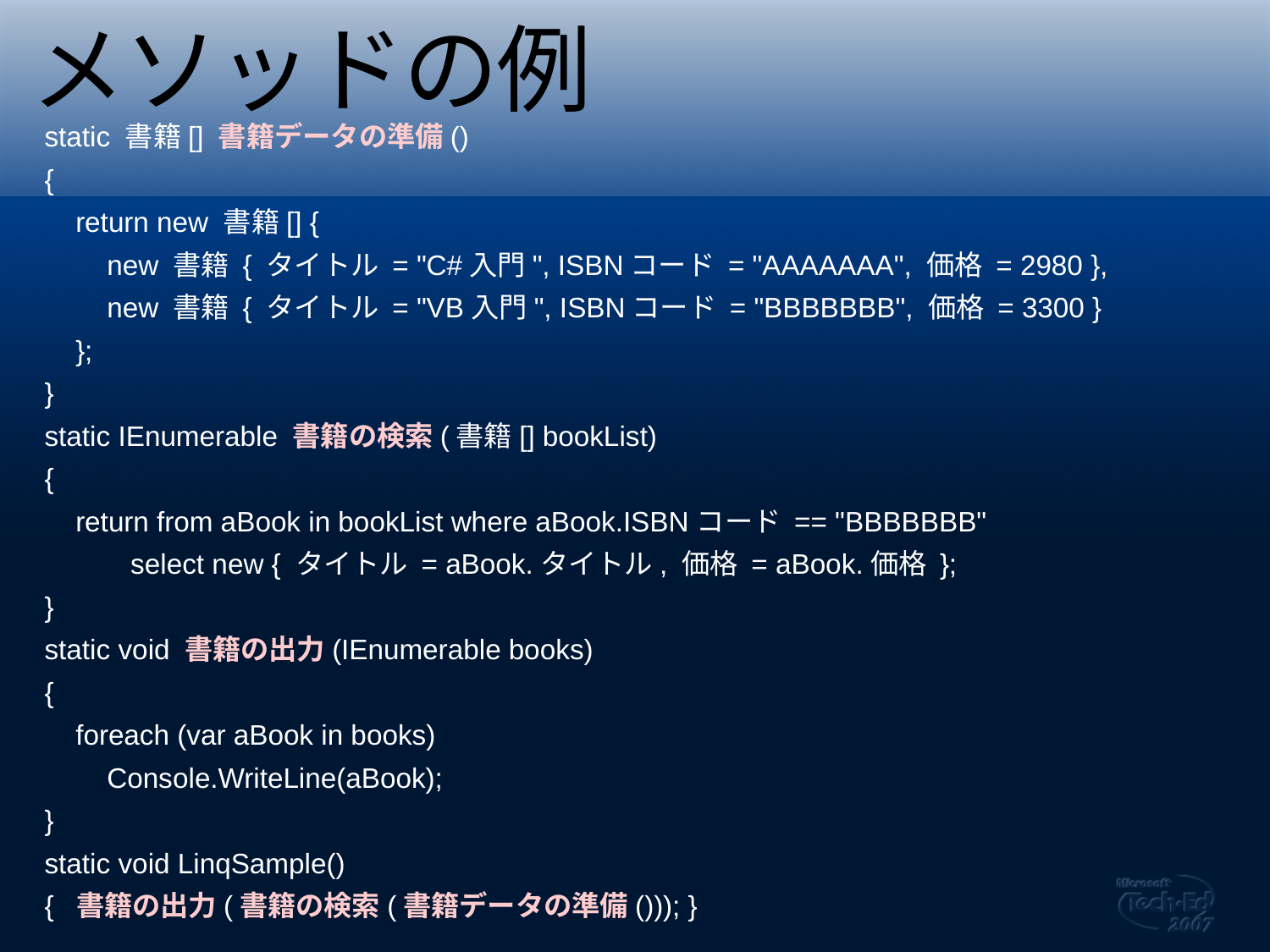

# メソッドの例
static 書籍[] 書籍データの準備()
{
    return new 書籍[] {
        new 書籍 { タイトル = "C#入門", ISBNコード = "AAAAAAA", 価格 = 2980 },
        new 書籍 { タイトル = "VB入門", ISBNコード = "BBBBBBB", 価格 = 3300 }
    };
}
static IEnumerable 書籍の検索(書籍[] bookList)
{
    return from aBook in bookList where aBook.ISBNコード == "BBBBBBB"
           select new { タイトル = aBook.タイトル, 価格 = aBook.価格 };
}
static void 書籍の出力(IEnumerable books)
{
    foreach (var aBook in books)
        Console.WriteLine(aBook);
}
static void LinqSample()
{  書籍の出力(書籍の検索(書籍データの準備())); }